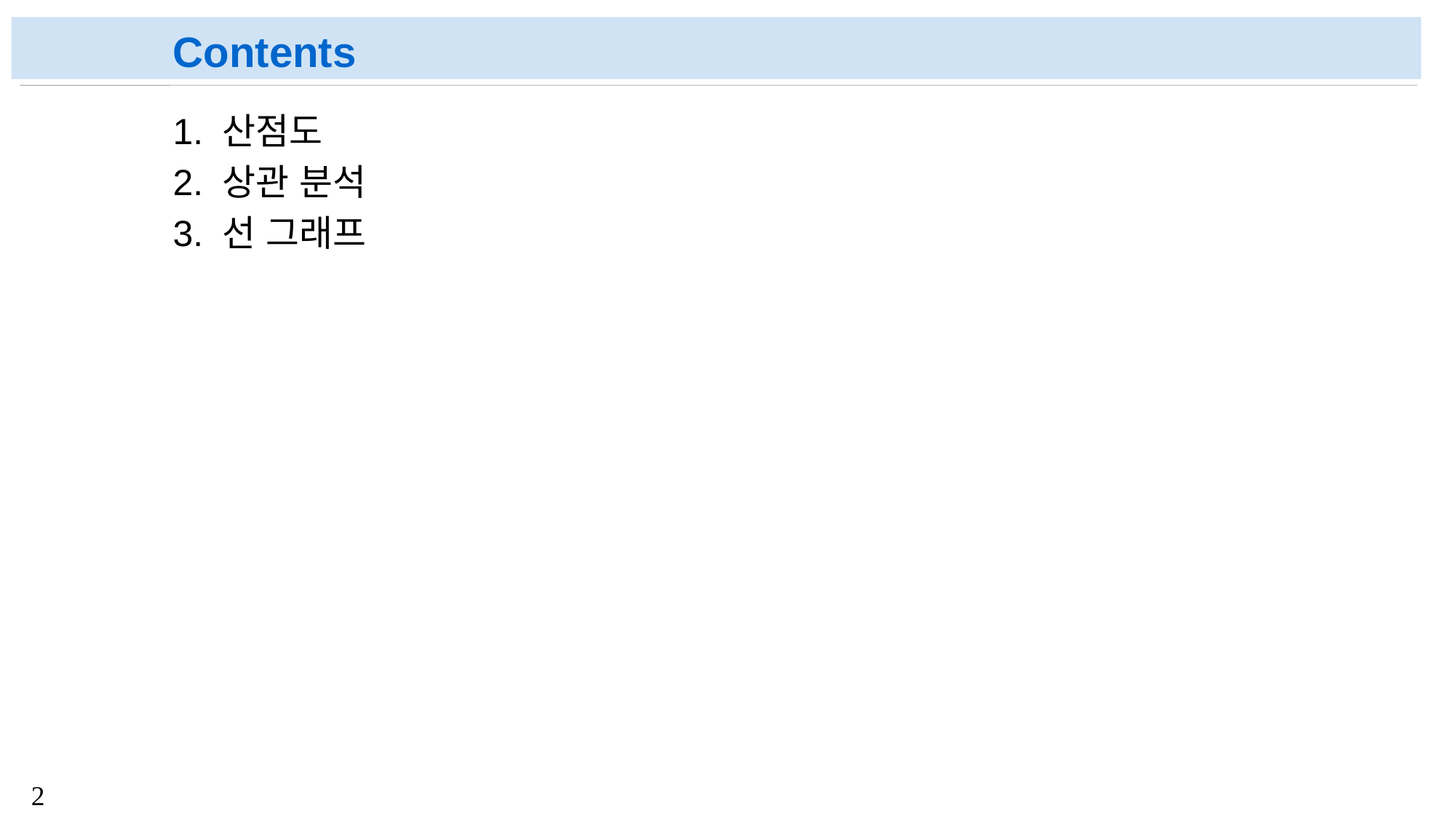

# Contents
1. 산점도
2. 상관 분석
3. 선 그래프